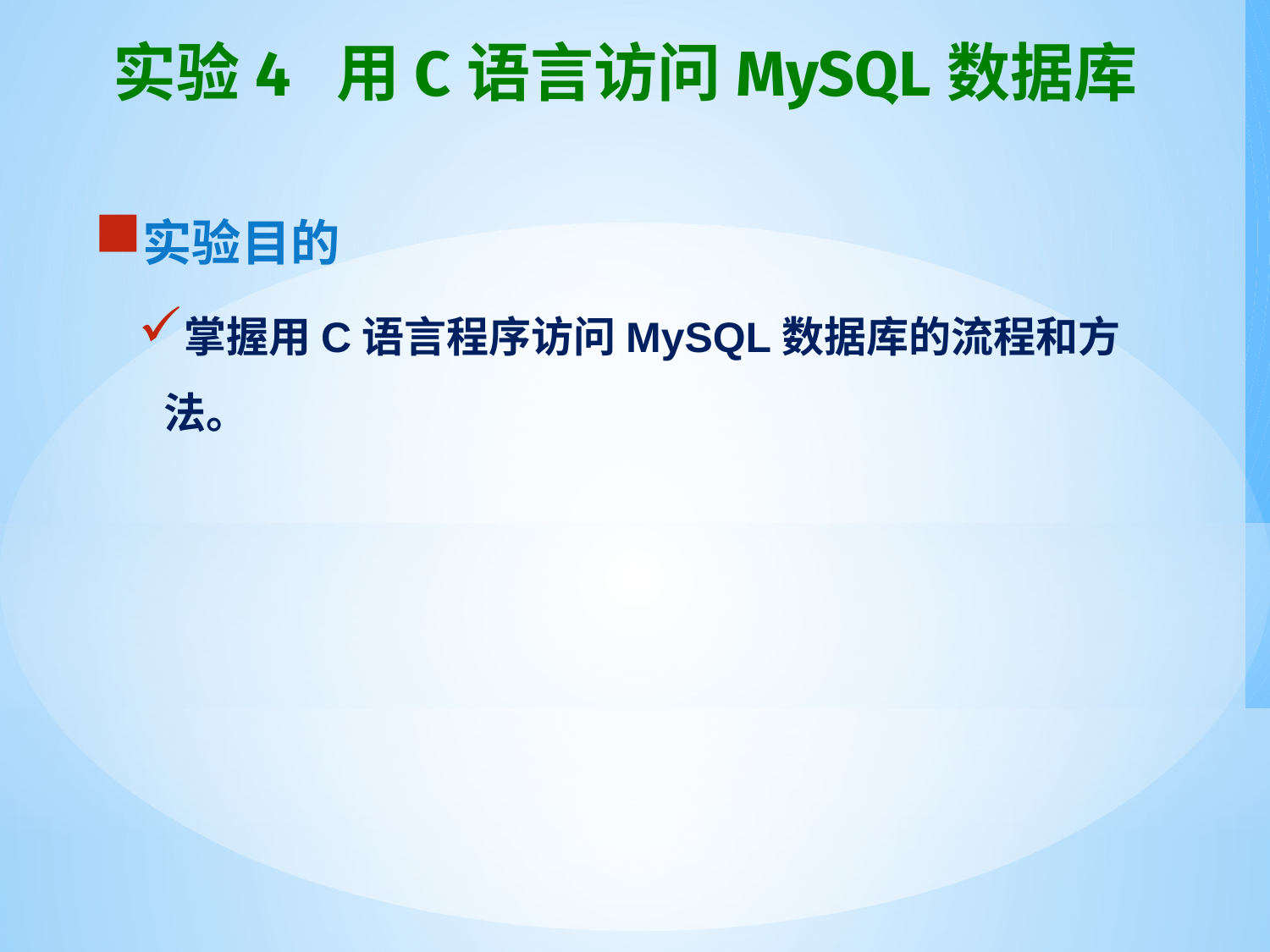

# 实验4  用C语言访问MySQL数据库
实验目的
掌握用C语言程序访问MySQL数据库的流程和方法。